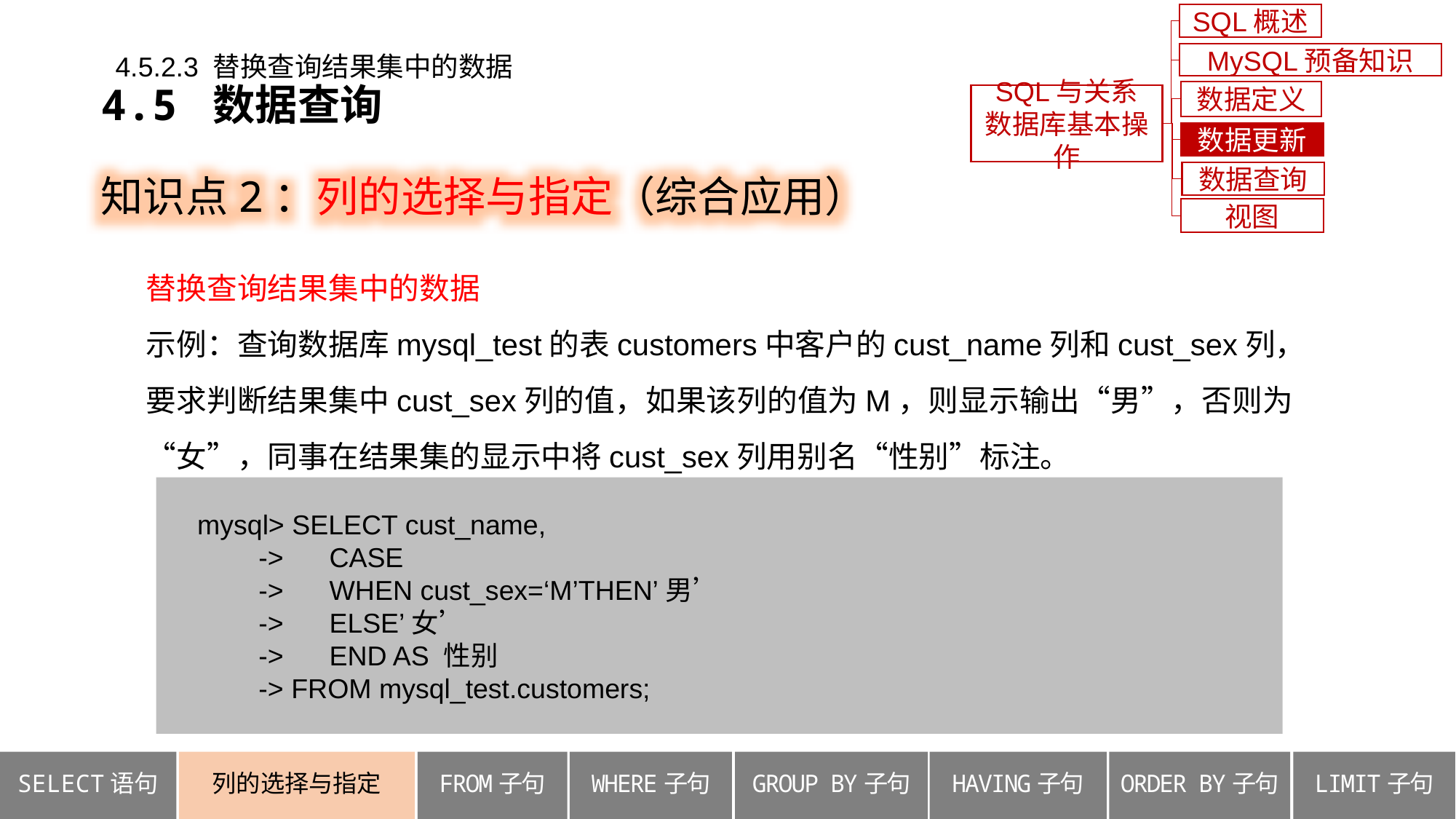

SQL概述
4.5.2.3 替换查询结果集中的数据
MySQL预备知识
4.5 数据查询
数据定义
SQL与关系数据库基本操作
数据更新
知识点2：列的选择与指定（综合应用）
数据查询
视图
替换查询结果集中的数据
示例：查询数据库mysql_test的表customers中客户的cust_name列和cust_sex列，要求判断结果集中cust_sex列的值，如果该列的值为M，则显示输出“男”，否则为“女”，同事在结果集的显示中将cust_sex列用别名“性别”标注。
    mysql> SELECT cust_name,
            ->      CASE
            ->      WHEN cust_sex=‘M’THEN’男’
            ->      ELSE’女’
            ->      END AS 性别
            -> FROM mysql_test.customers;
列的选择与指定
ORDER BY子句
SELECT语句
FROM子句
WHERE子句
GROUP BY子句
HAVING子句
LIMIT子句